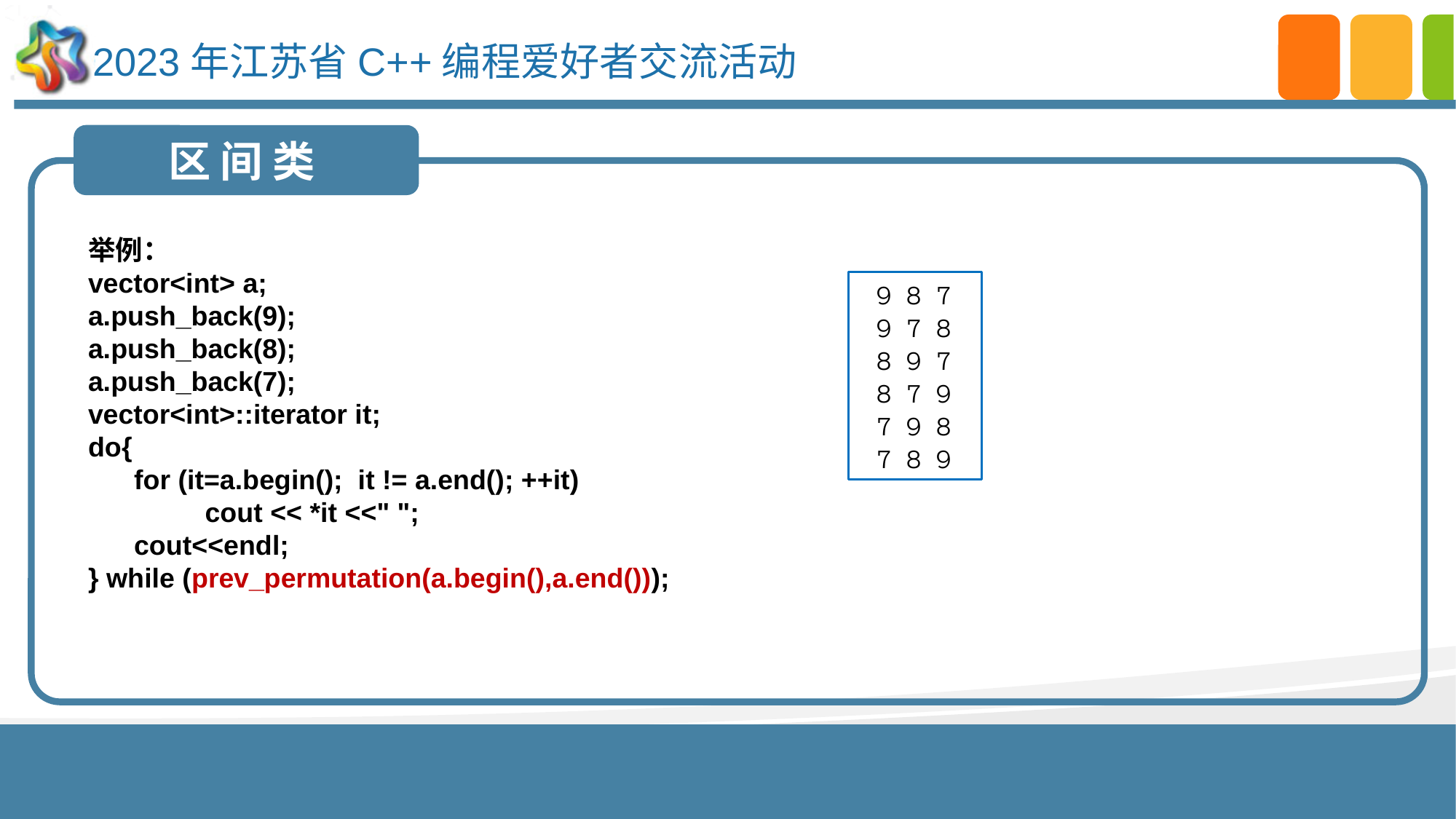

区 间 类
举例：
vector<int> a;
a.push_back(9);
a.push_back(8);
a.push_back(7);
vector<int>::iterator it;
do{
      for (it=a.begin();  it != a.end(); ++it)
        	 cout << *it <<" ";
      cout<<endl;
} while (prev_permutation(a.begin(),a.end()));

9 8 7
9 7 8
8 9 7
8 7 9
7 9 8
7 8 9